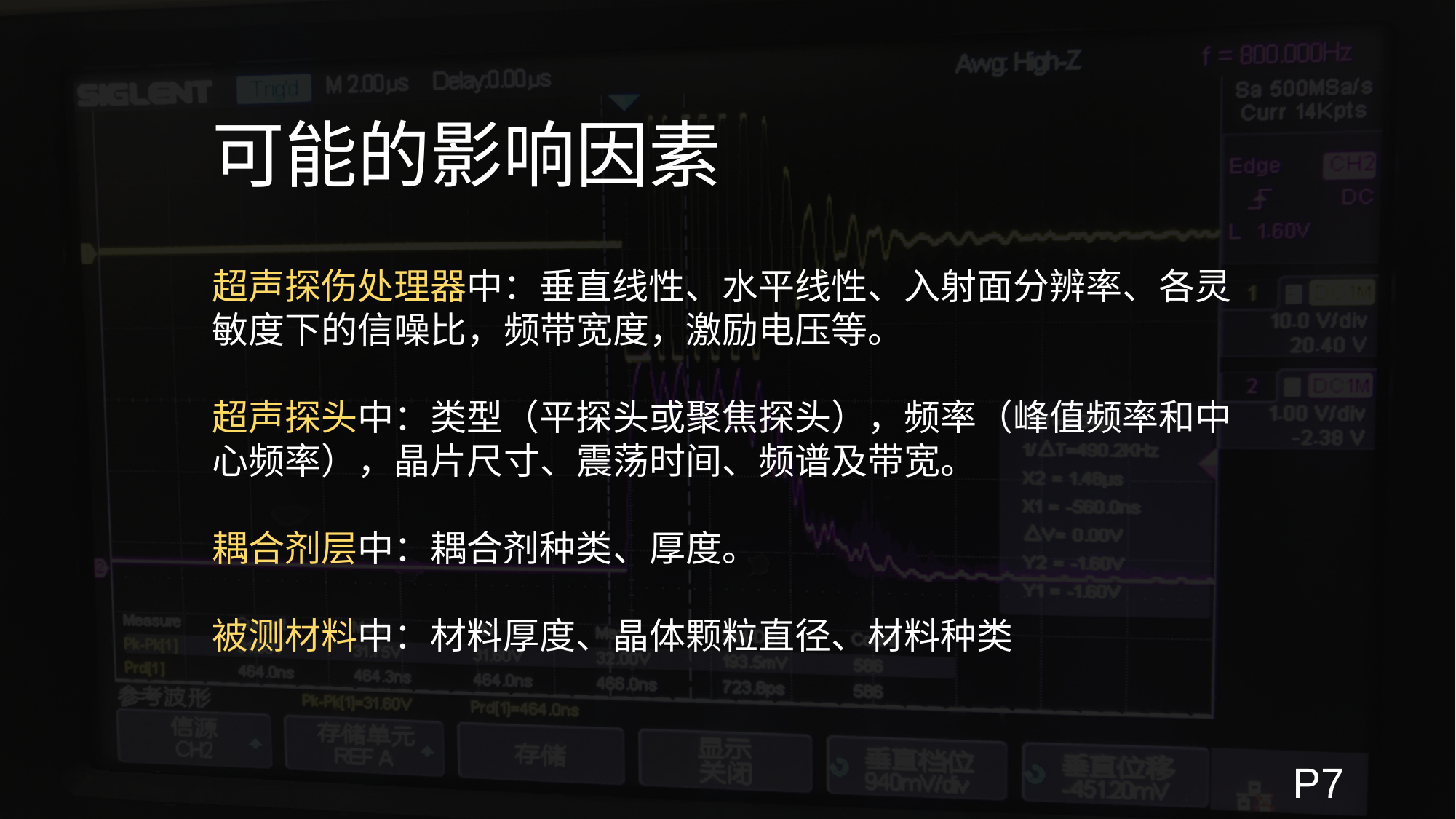

可能的影响因素
超声探伤处理器中：垂直线性、水平线性、入射面分辨率、各灵敏度下的信噪比，频带宽度，激励电压等。
超声探头中：类型（平探头或聚焦探头），频率（峰值频率和中心频率），晶片尺寸、震荡时间、频谱及带宽。

耦合剂层中：耦合剂种类、厚度。

被测材料中：材料厚度、晶体颗粒直径、材料种类
P7